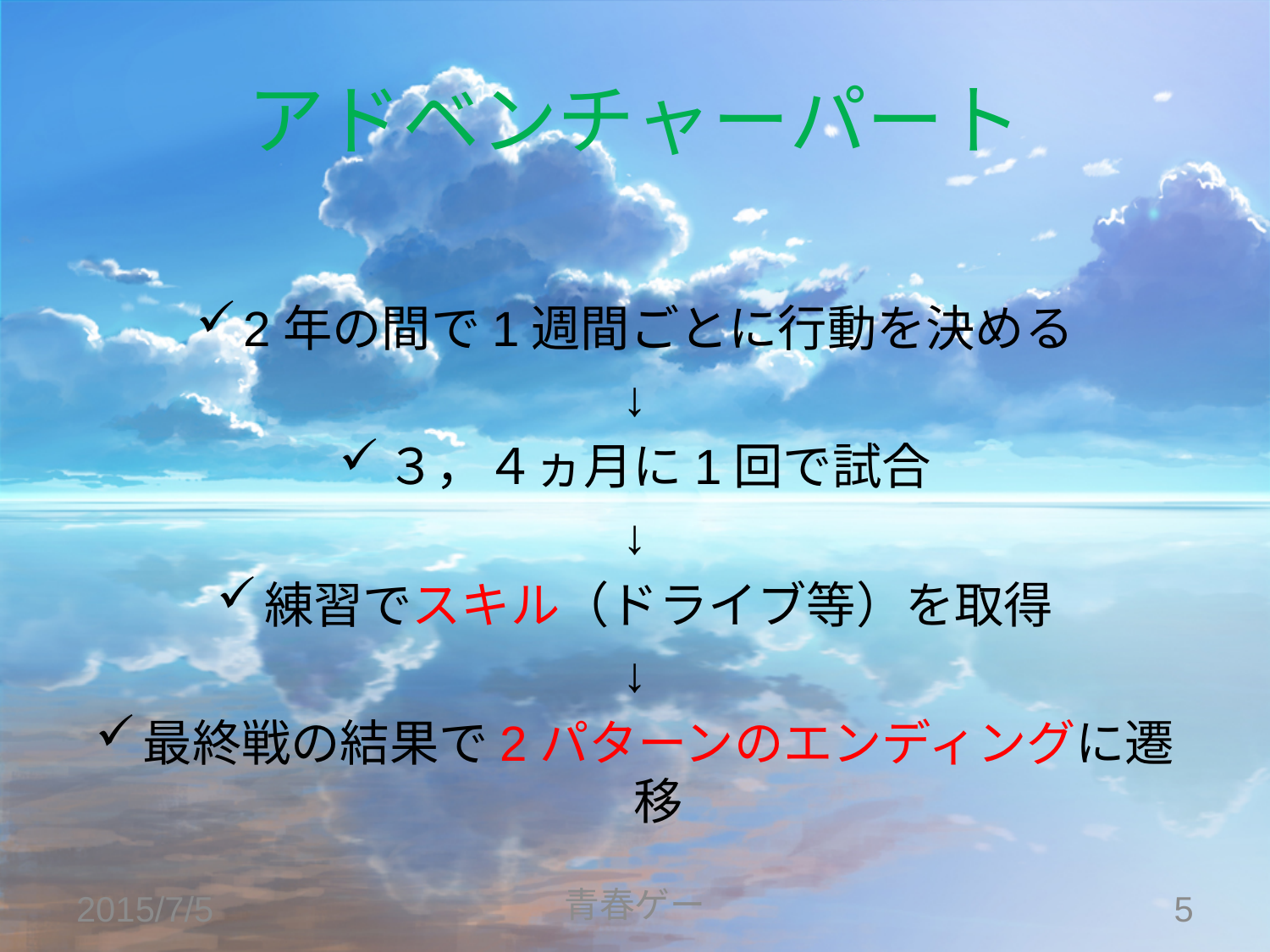

# アドベンチャーパート

2年の間で1週間ごとに行動を決める
↓
３，４ヵ月に1回で試合
↓
練習でスキル（ドライブ等）を取得
↓
最終戦の結果で2パターンのエンディングに遷移
2015/7/5
青春ゲー
5